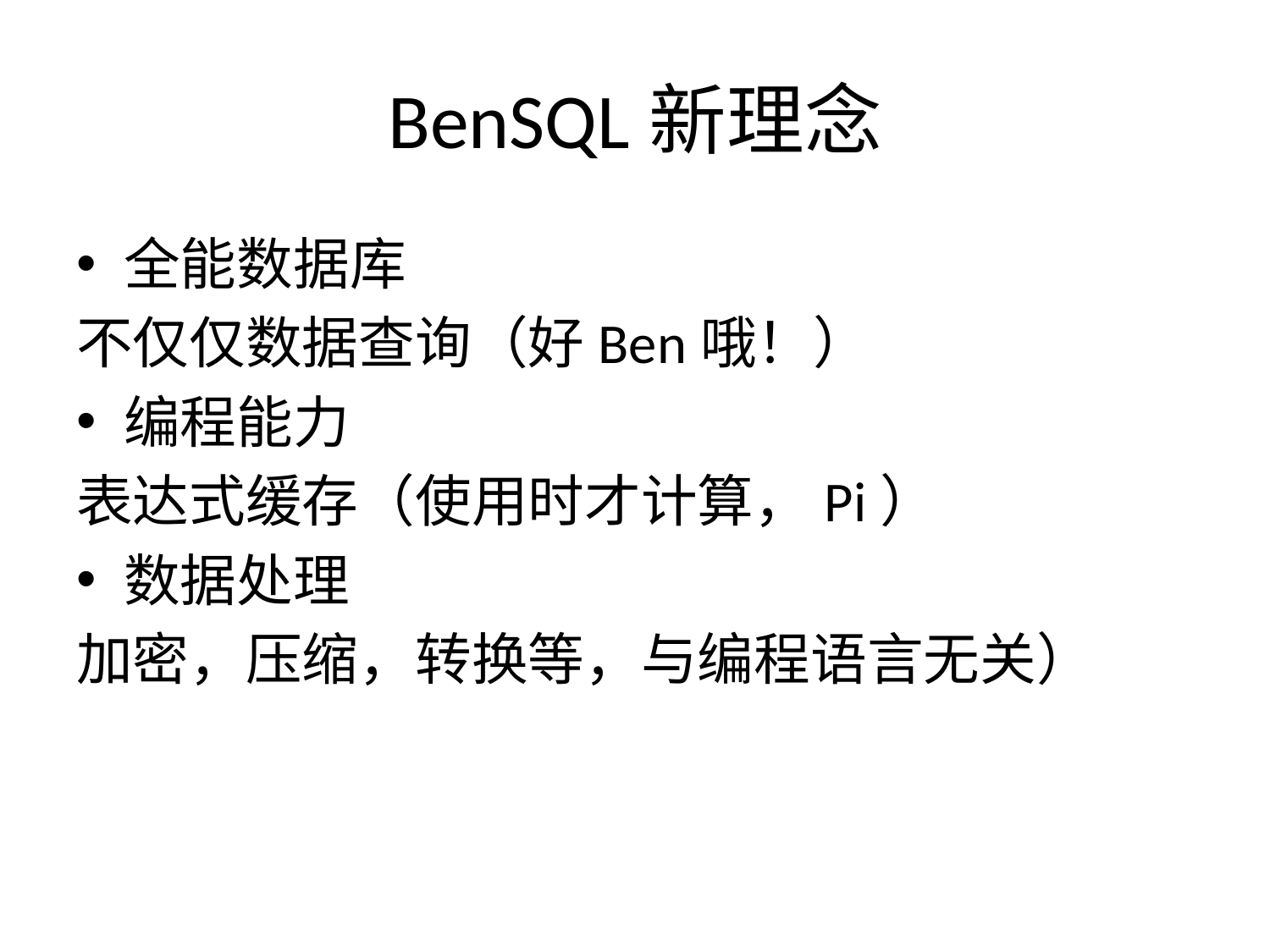

# BenSQL新理念
全能数据库
不仅仅数据查询（好Ben哦！）
编程能力
表达式缓存（使用时才计算，Pi）
数据处理
加密，压缩，转换等，与编程语言无关）